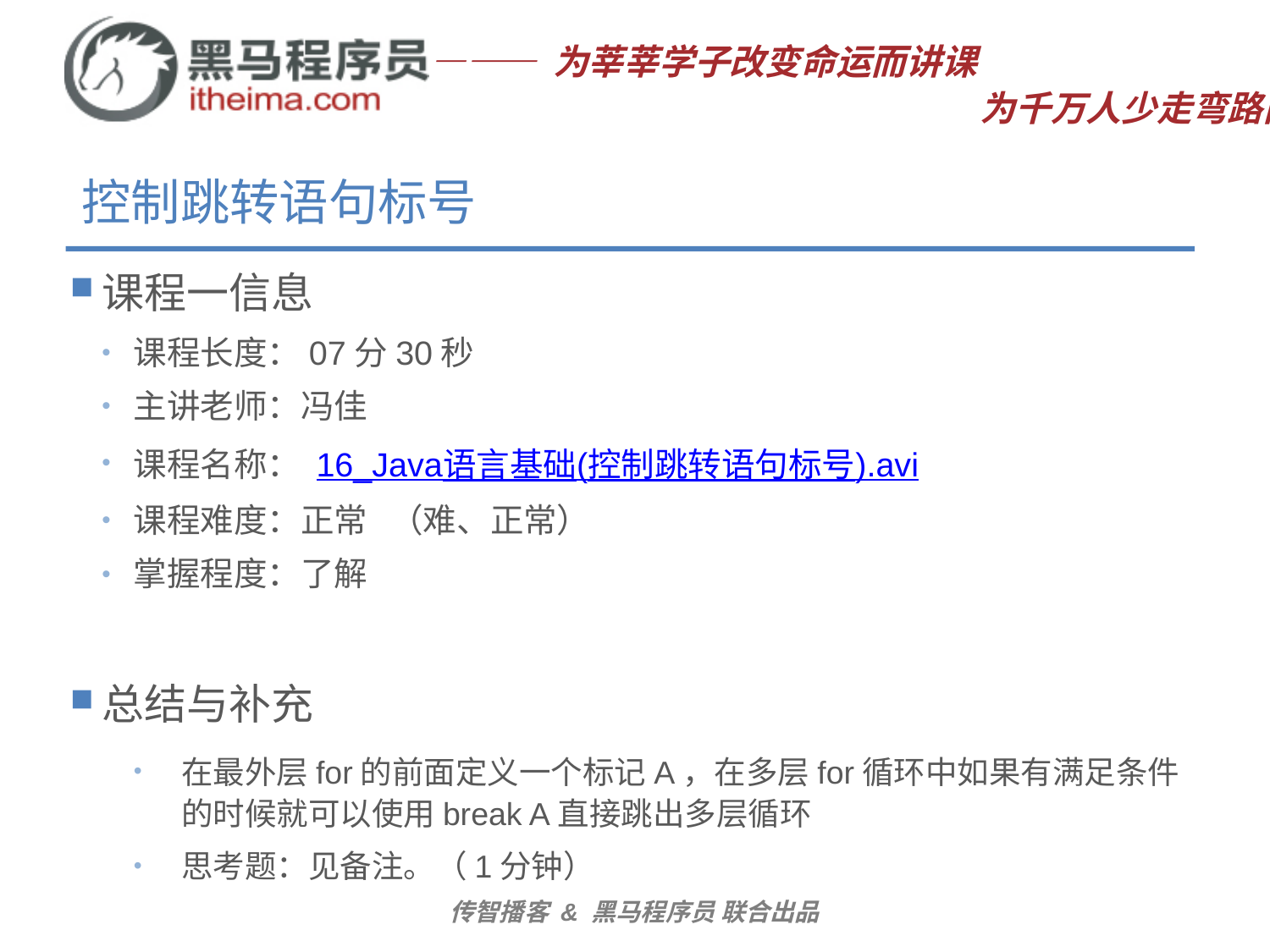

# 控制跳转语句标号
课程一信息
课程长度：07分30秒
主讲老师：冯佳
课程名称： 16_Java语言基础(控制跳转语句标号).avi
课程难度：正常   （难、正常）
掌握程度：了解

总结与补充
在最外层for的前面定义一个标记A，在多层for循环中如果有满足条件的时候就可以使用break A直接跳出多层循环
思考题：见备注。（1分钟）